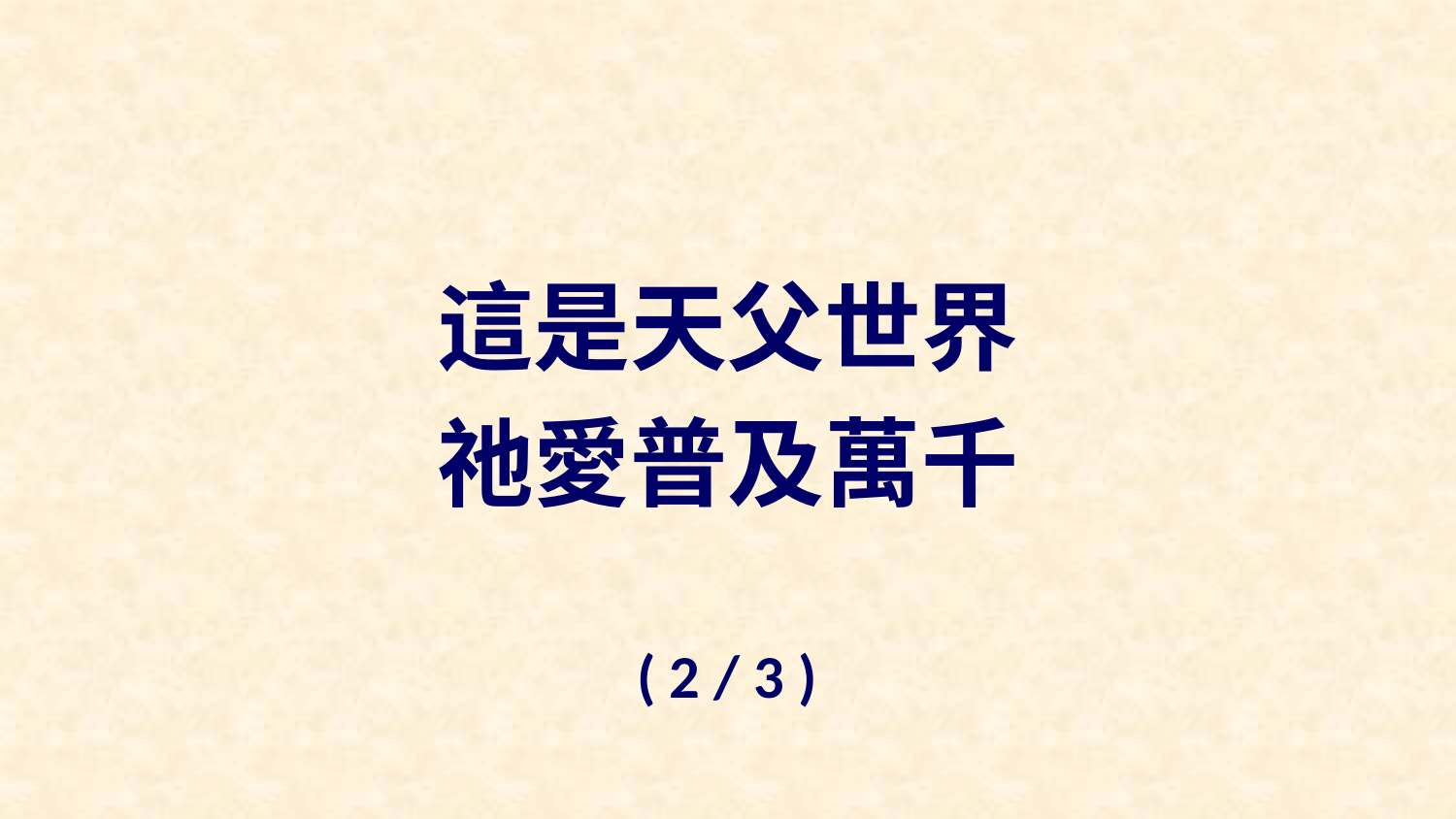

這是天父世界
祂愛普及萬千
( 2 / 3 )